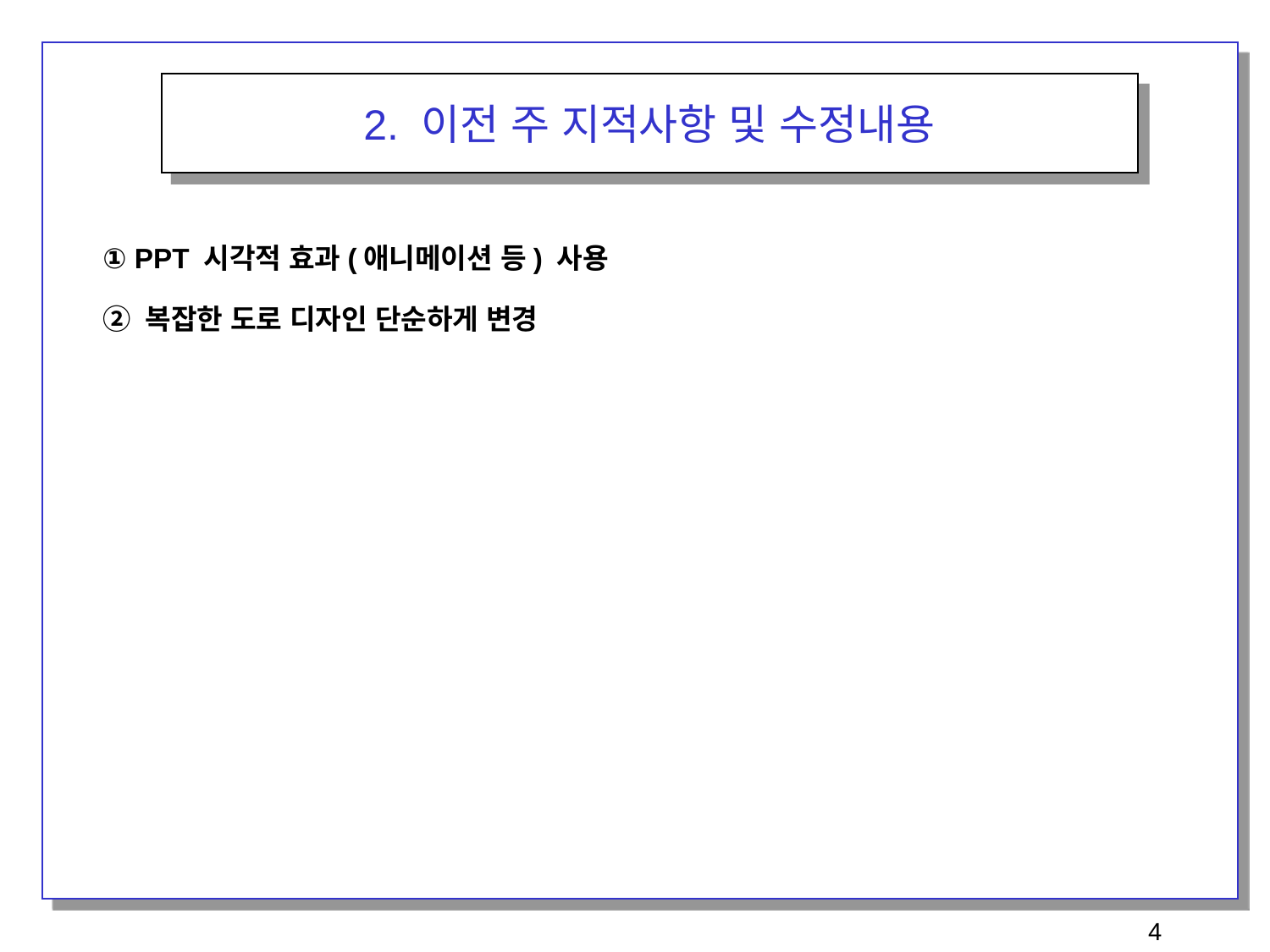

2. 이전 주 지적사항 및 수정내용
① PPT 시각적 효과(애니메이션 등) 사용
② 복잡한 도로 디자인 단순하게 변경

4